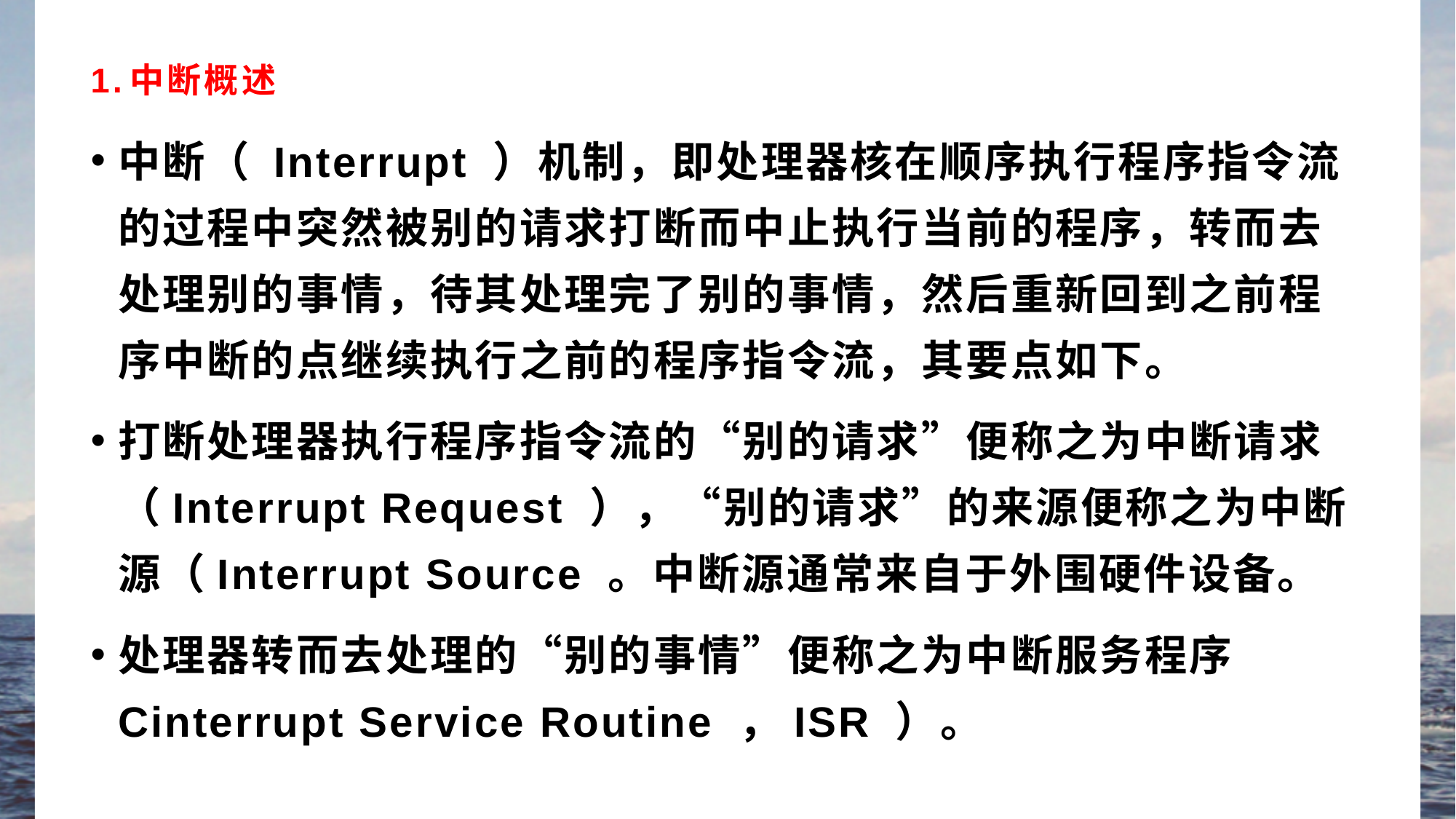

# 1.中断概述
中断（ Interrupt ）机制，即处理器核在顺序执行程序指令流的过程中突然被别的请求打断而中止执行当前的程序，转而去处理别的事情，待其处理完了别的事情，然后重新回到之前程序中断的点继续执行之前的程序指令流，其要点如下。
打断处理器执行程序指令流的“别的请求”便称之为中断请求（Interrupt Request ），“别的请求”的来源便称之为中断源（Interrupt Source 。中断源通常来自于外围硬件设备。
处理器转而去处理的“别的事情”便称之为中断服务程序 Cinterrupt Service Routine ，ISR ）。